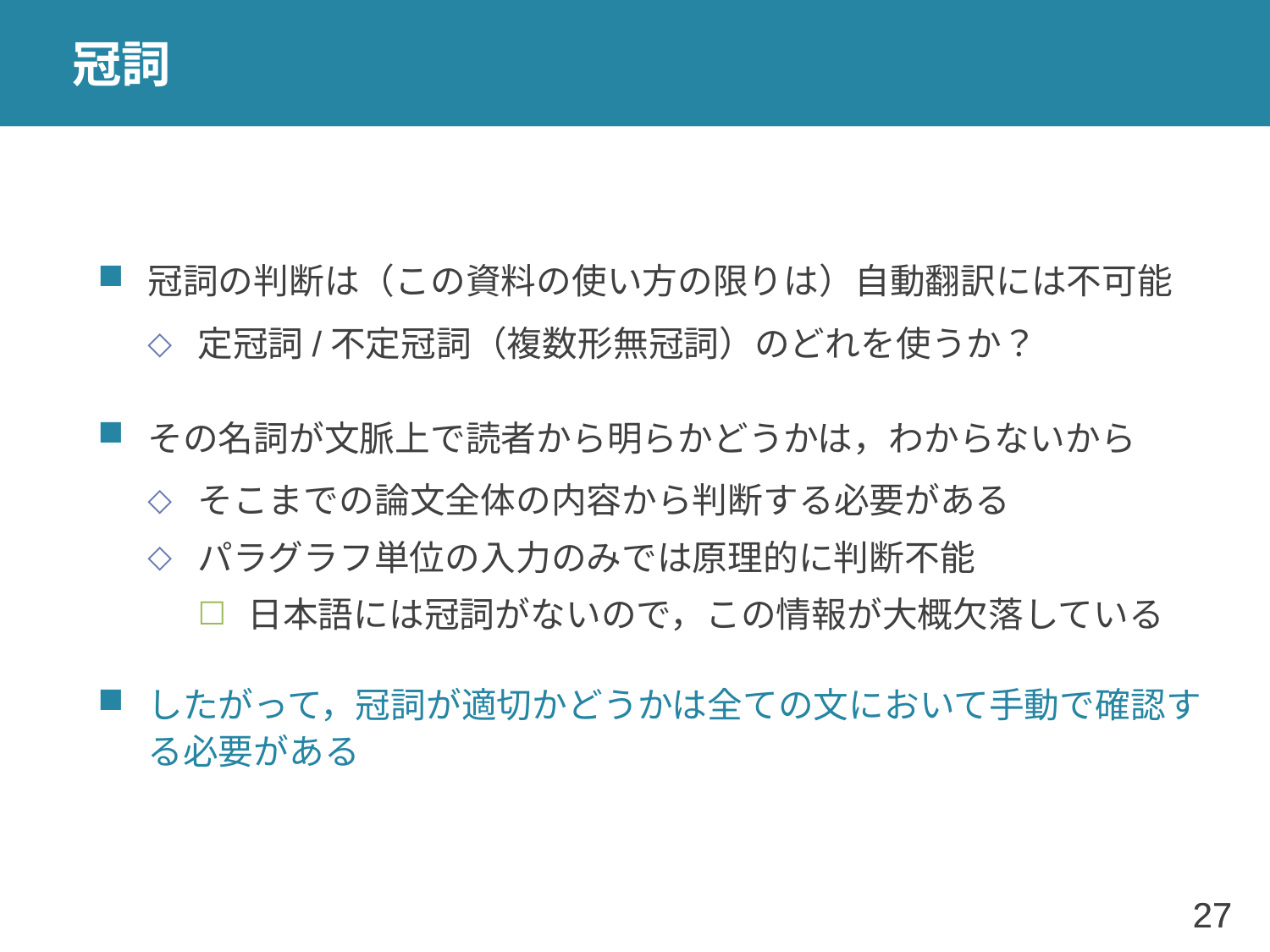

# 冠詞
冠詞の判断は（この資料の使い方の限りは）自動翻訳には不可能
定冠詞/不定冠詞（複数形無冠詞）のどれを使うか？
その名詞が文脈上で読者から明らかどうかは，わからないから
そこまでの論文全体の内容から判断する必要がある
パラグラフ単位の入力のみでは原理的に判断不能
日本語には冠詞がないので，この情報が大概欠落している
したがって，冠詞が適切かどうかは全ての文において手動で確認する必要がある